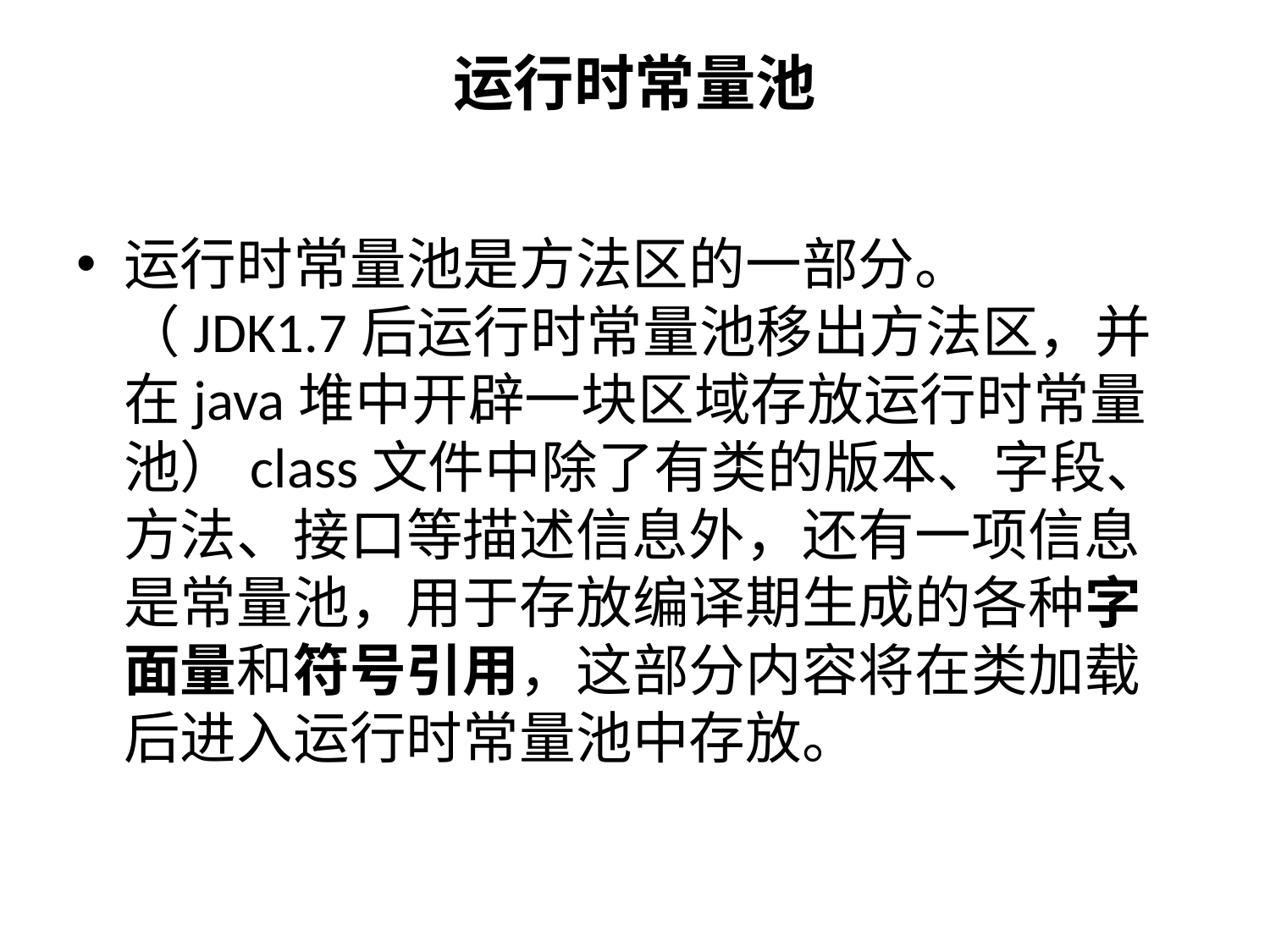

# 运行时常量池
运行时常量池是方法区的一部分。（JDK1.7后运行时常量池移出方法区，并在java堆中开辟一块区域存放运行时常量池）class文件中除了有类的版本、字段、方法、接口等描述信息外，还有一项信息是常量池，用于存放编译期生成的各种字面量和符号引用，这部分内容将在类加载后进入运行时常量池中存放。